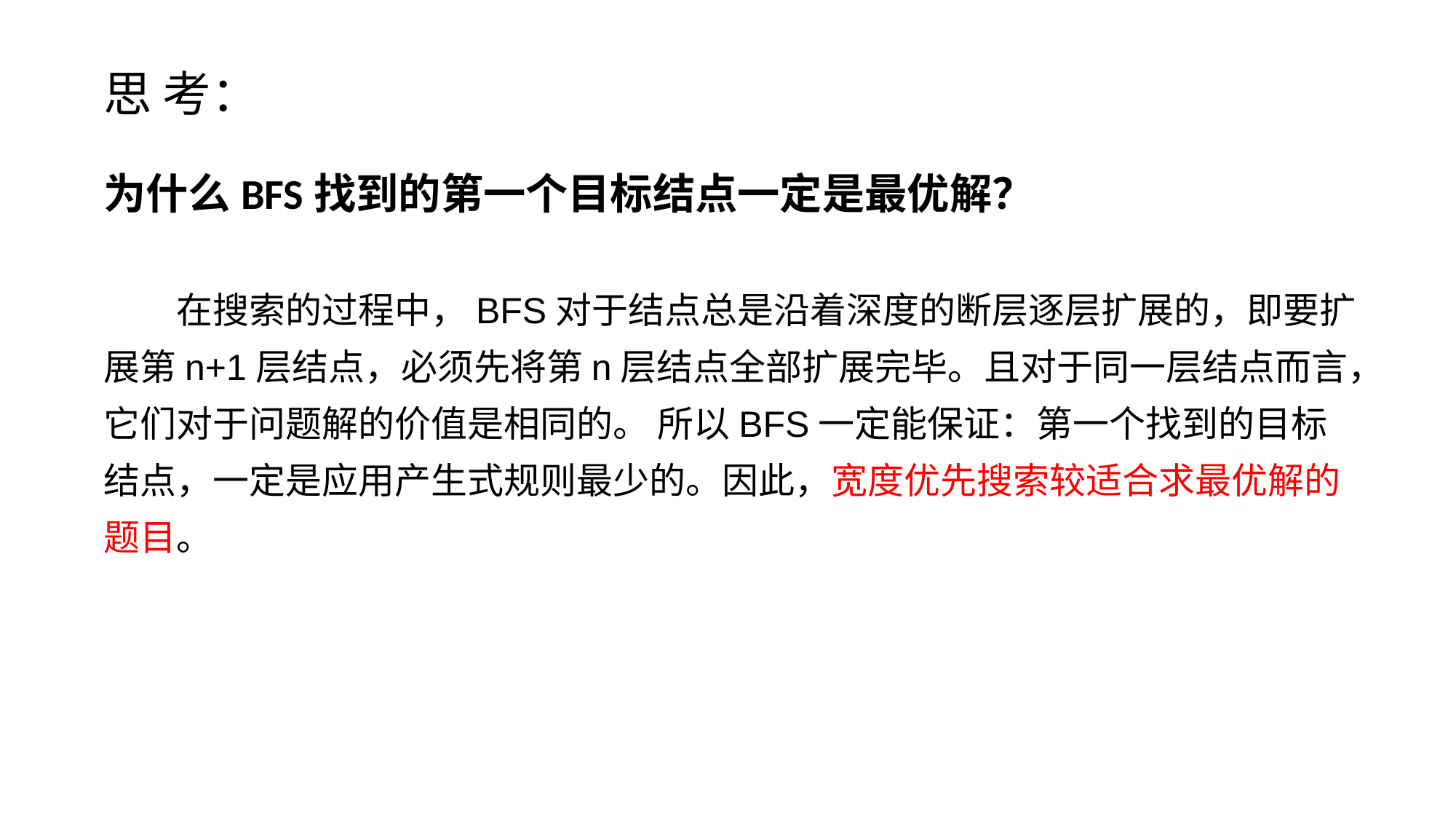

思 考：
为什么BFS找到的第一个目标结点一定是最优解？
在搜索的过程中，BFS对于结点总是沿着深度的断层逐层扩展的，即要扩展第n+1层结点，必须先将第n层结点全部扩展完毕。且对于同一层结点而言，它们对于问题解的价值是相同的。 所以BFS一定能保证：第一个找到的目标结点，一定是应用产生式规则最少的。因此，宽度优先搜索较适合求最优解的题目。